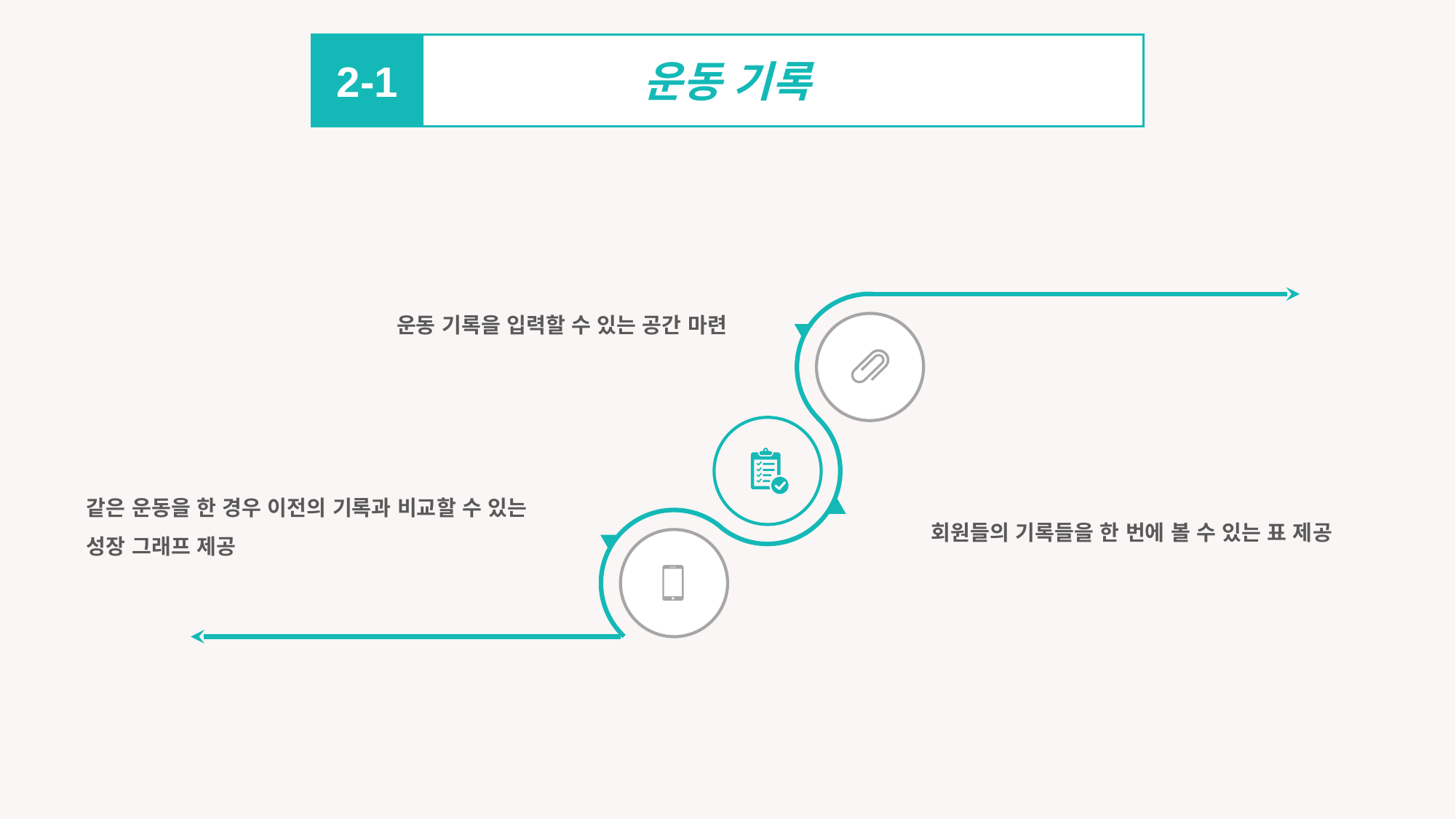

운동 기록
2-1

운동 기록을 입력할 수 있는 공간 마련

같은 운동을 한 경우 이전의 기록과 비교할 수 있는
성장 그래프 제공
회원들의 기록들을 한 번에 볼 수 있는 표 제공